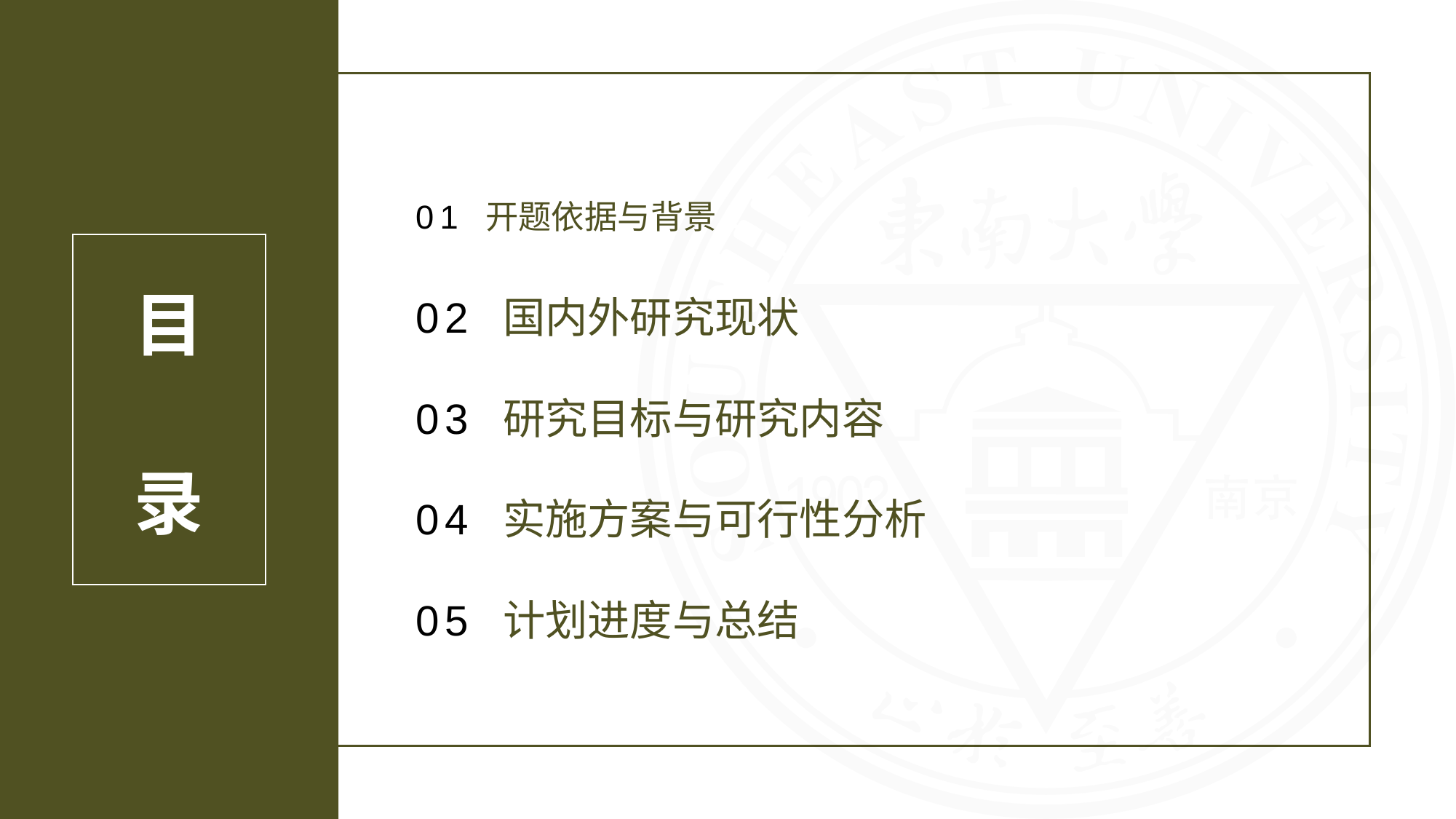

01 开题依据与背景
02 国内外研究现状
03 研究目标与研究内容
04 实施方案与可行性分析
05 计划进度与总结